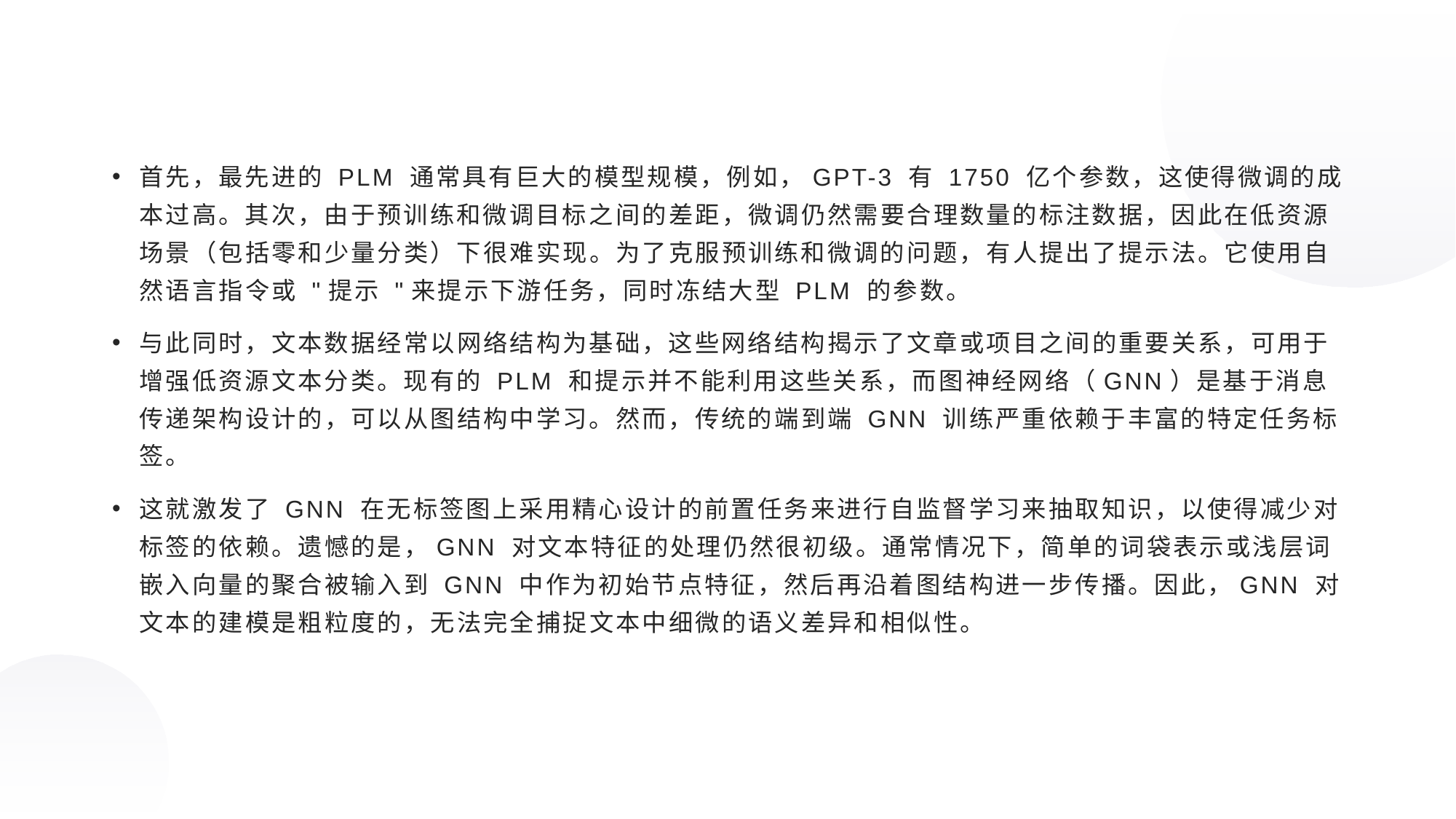

首先，最先进的 PLM 通常具有巨大的模型规模，例如，GPT-3 有 1750 亿个参数，这使得微调的成本过高。其次，由于预训练和微调目标之间的差距，微调仍然需要合理数量的标注数据，因此在低资源场景（包括零和少量分类）下很难实现。为了克服预训练和微调的问题，有人提出了提示法。它使用自然语言指令或 "提示 "来提示下游任务，同时冻结大型 PLM 的参数。
与此同时，文本数据经常以网络结构为基础，这些网络结构揭示了文章或项目之间的重要关系，可用于增强低资源文本分类。现有的 PLM 和提示并不能利用这些关系，而图神经网络（GNN）是基于消息传递架构设计的，可以从图结构中学习。然而，传统的端到端 GNN 训练严重依赖于丰富的特定任务标签。
这就激发了 GNN 在无标签图上采用精心设计的前置任务来进行自监督学习来抽取知识，以使得减少对标签的依赖。遗憾的是，GNN 对文本特征的处理仍然很初级。通常情况下，简单的词袋表示或浅层词嵌入向量的聚合被输入到 GNN 中作为初始节点特征，然后再沿着图结构进一步传播。因此，GNN 对文本的建模是粗粒度的，无法完全捕捉文本中细微的语义差异和相似性。